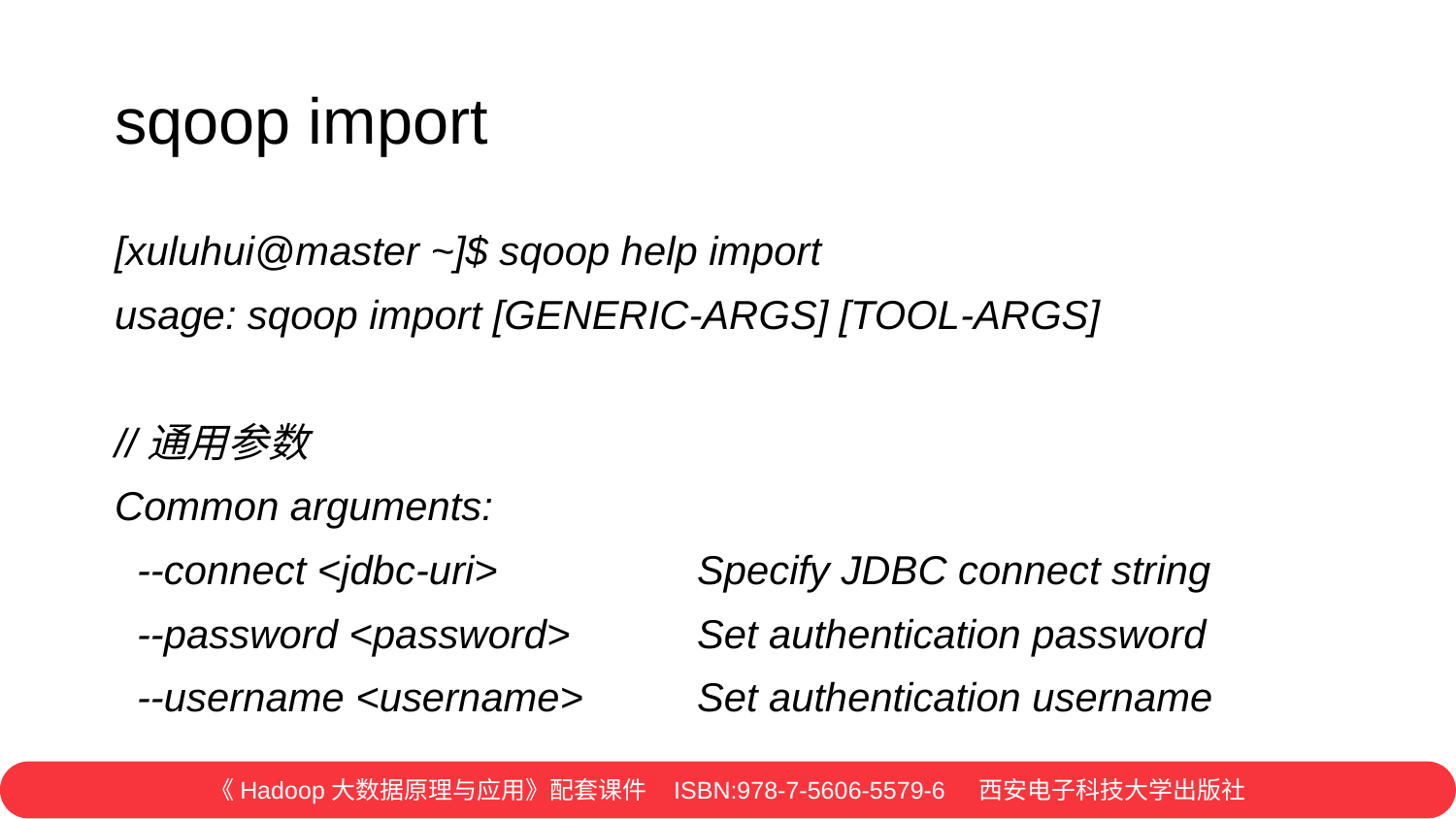

# sqoop import
[xuluhui@master ~]$ sqoop help import
usage: sqoop import [GENERIC-ARGS] [TOOL-ARGS]

//通用参数
Common arguments:
  --connect <jdbc-uri>		Specify JDBC connect string
  --password <password>	Set authentication password
  --username <username>	Set authentication username